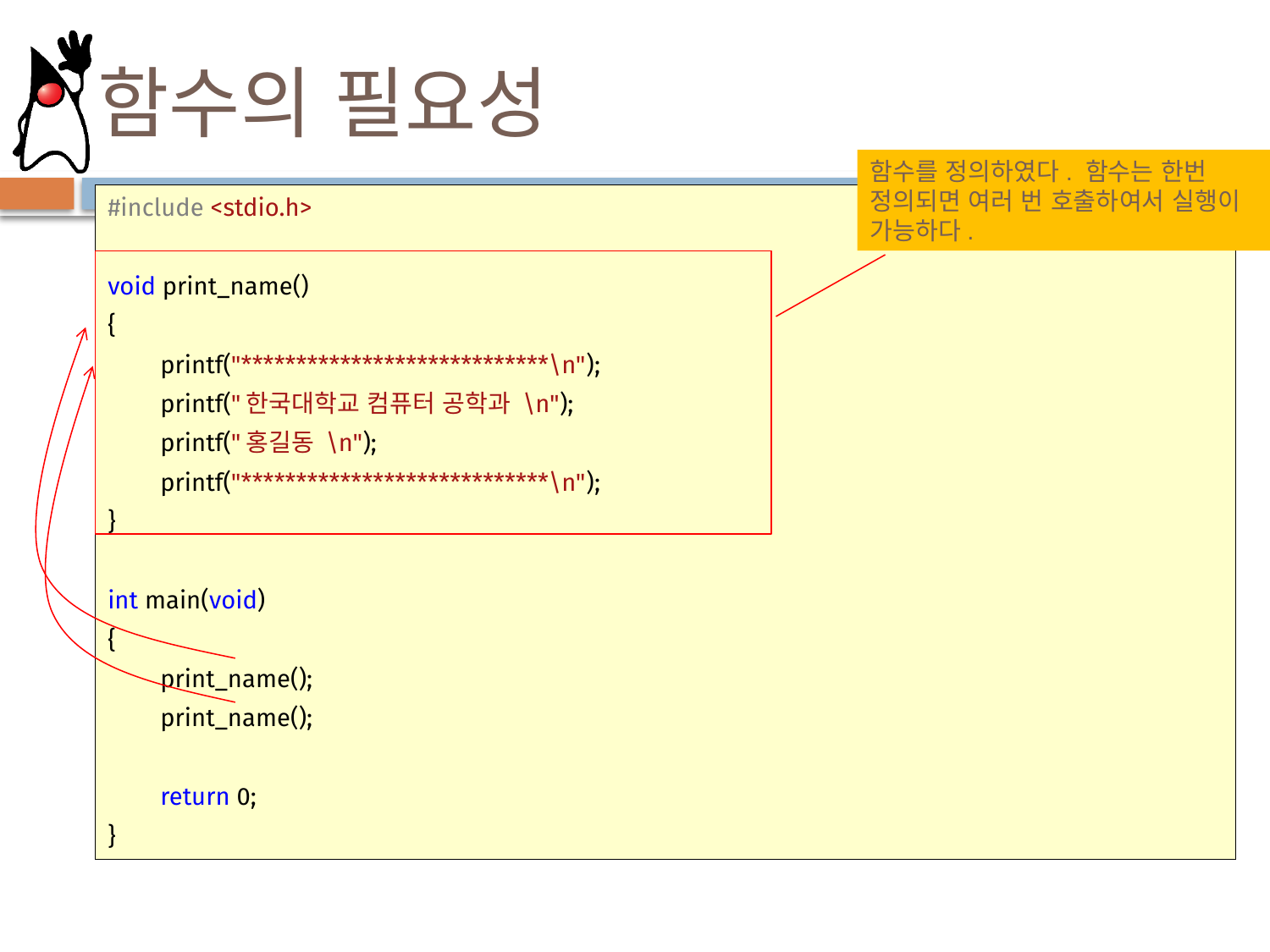

# 함수의 필요성
함수를 정의하였다. 함수는 한번 정의되면 여러 번 호출하여서 실행이 가능하다.
#include <stdio.h>

void print_name()
{
        printf("****************************\n");
        printf("한국대학교 컴퓨터 공학과 \n");
        printf("홍길동 \n");
        printf("****************************\n");
}

int main(void)
{
        print_name();
        print_name();

        return 0;
}